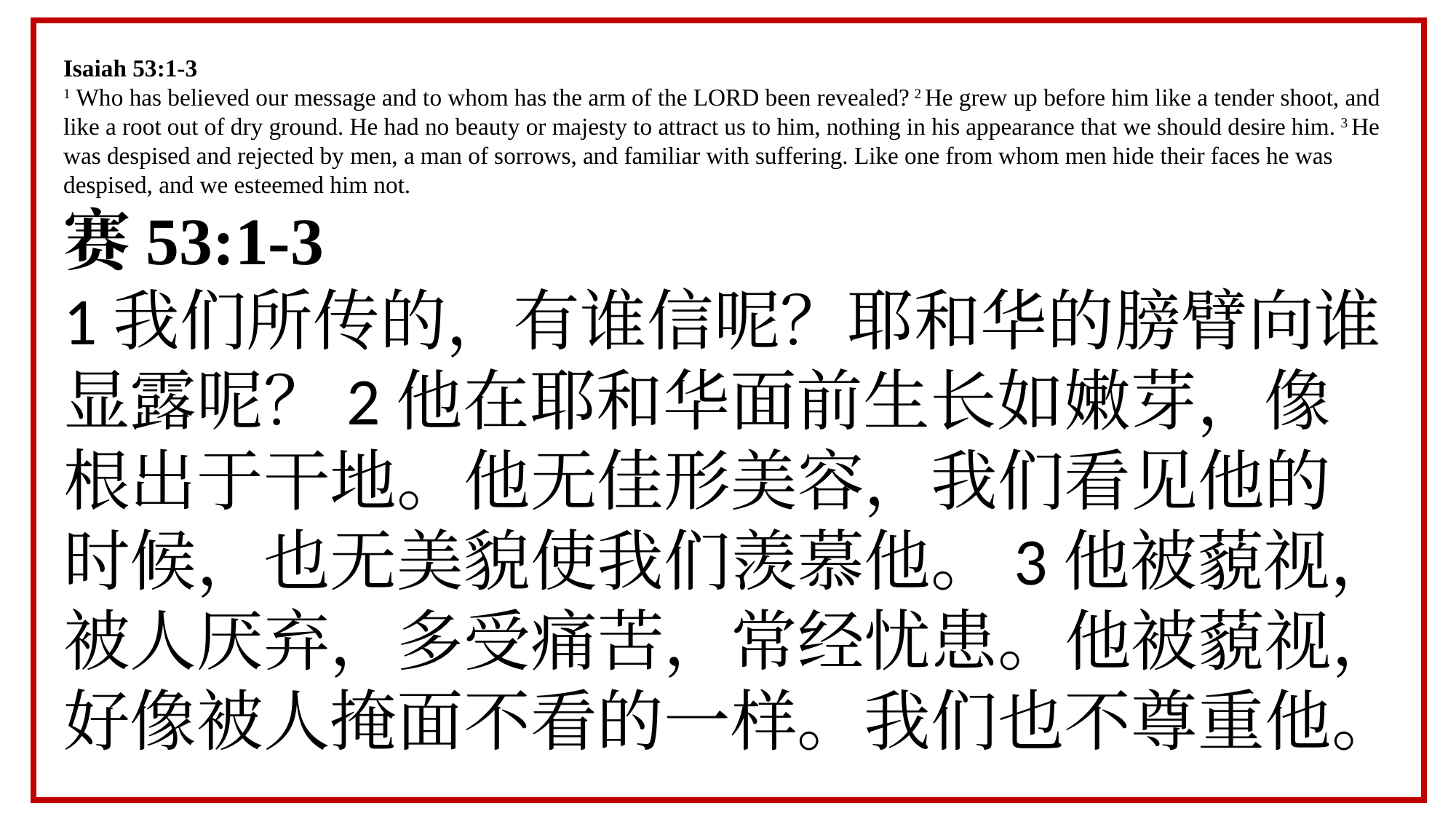

Isaiah 53:1-3
1 Who has believed our message and to whom has the arm of the LORD been revealed? 2 He grew up before him like a tender shoot, and like a root out of dry ground. He had no beauty or majesty to attract us to him, nothing in his appearance that we should desire him. 3 He was despised and rejected by men, a man of sorrows, and familiar with suffering. Like one from whom men hide their faces he was despised, and we esteemed him not.
赛53:1-3
1我们所传的，有谁信呢？耶和华的膀臂向谁显露呢？2他在耶和华面前生长如嫩芽，像根出于干地。他无佳形美容，我们看见他的时候，也无美貌使我们羡慕他。3他被藐视，被人厌弃，多受痛苦，常经忧患。他被藐视，好像被人掩面不看的一样。我们也不尊重他。